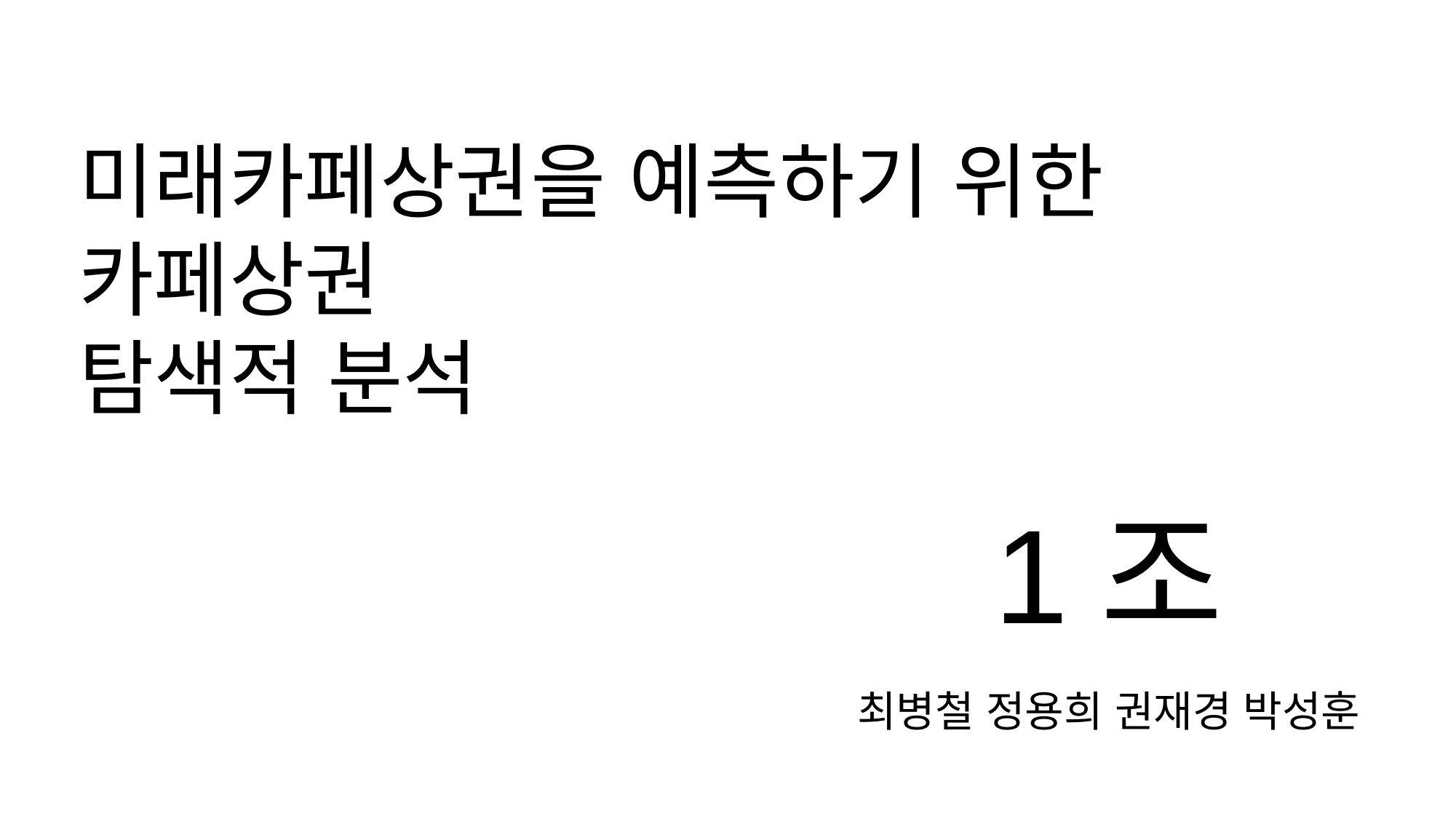

미래카페상권을 예측하기 위한 카페상권
탐색적 분석
1조
최병철 정용희 권재경 박성훈